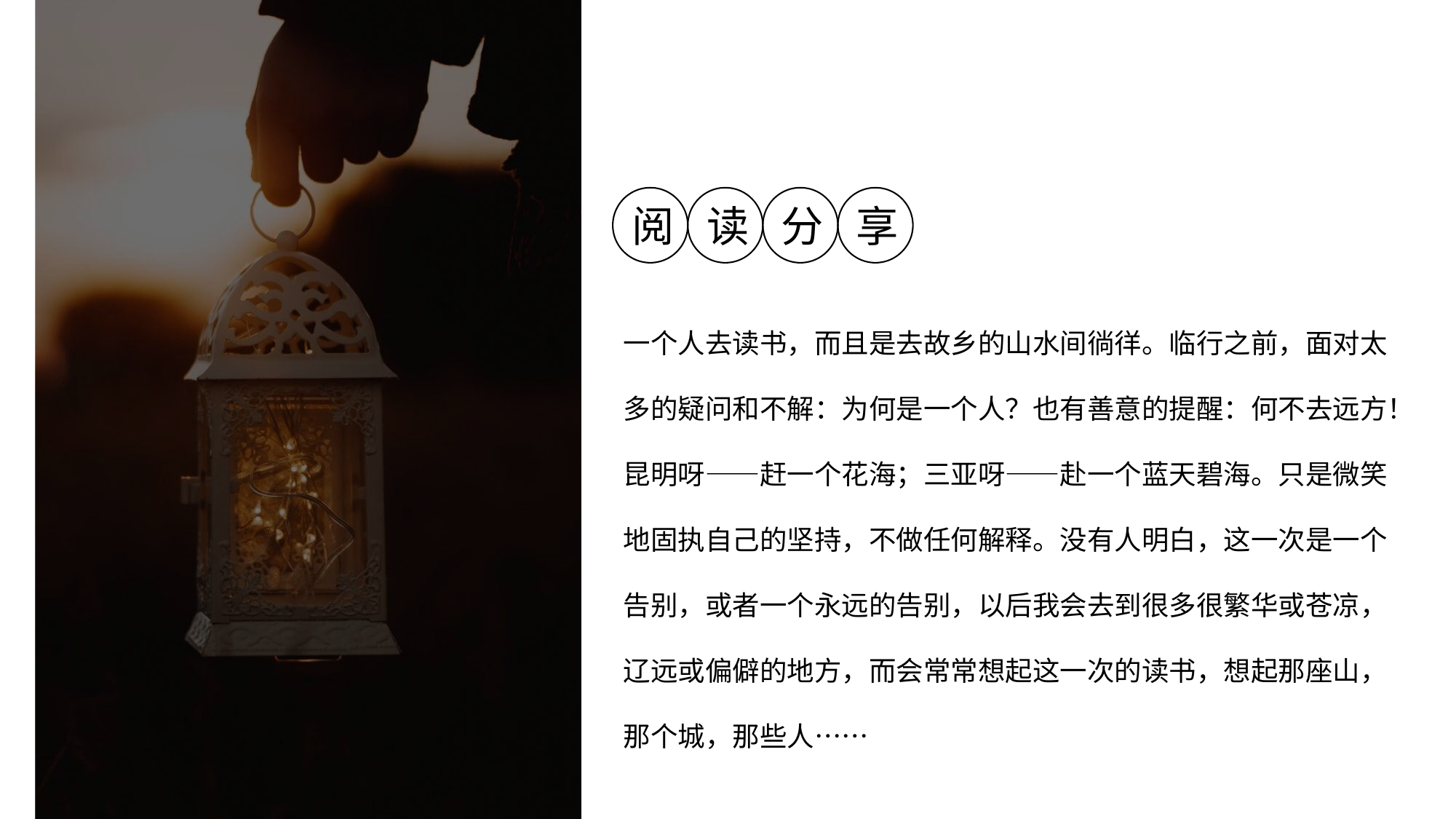

阅
读
分
享
一个人去读书，而且是去故乡的山水间徜徉。临行之前，面对太多的疑问和不解：为何是一个人？也有善意的提醒：何不去远方！昆明呀——赶一个花海；三亚呀——赴一个蓝天碧海。只是微笑地固执自己的坚持，不做任何解释。没有人明白，这一次是一个告别，或者一个永远的告别，以后我会去到很多很繁华或苍凉，辽远或偏僻的地方，而会常常想起这一次的读书，想起那座山，那个城，那些人……
延迟